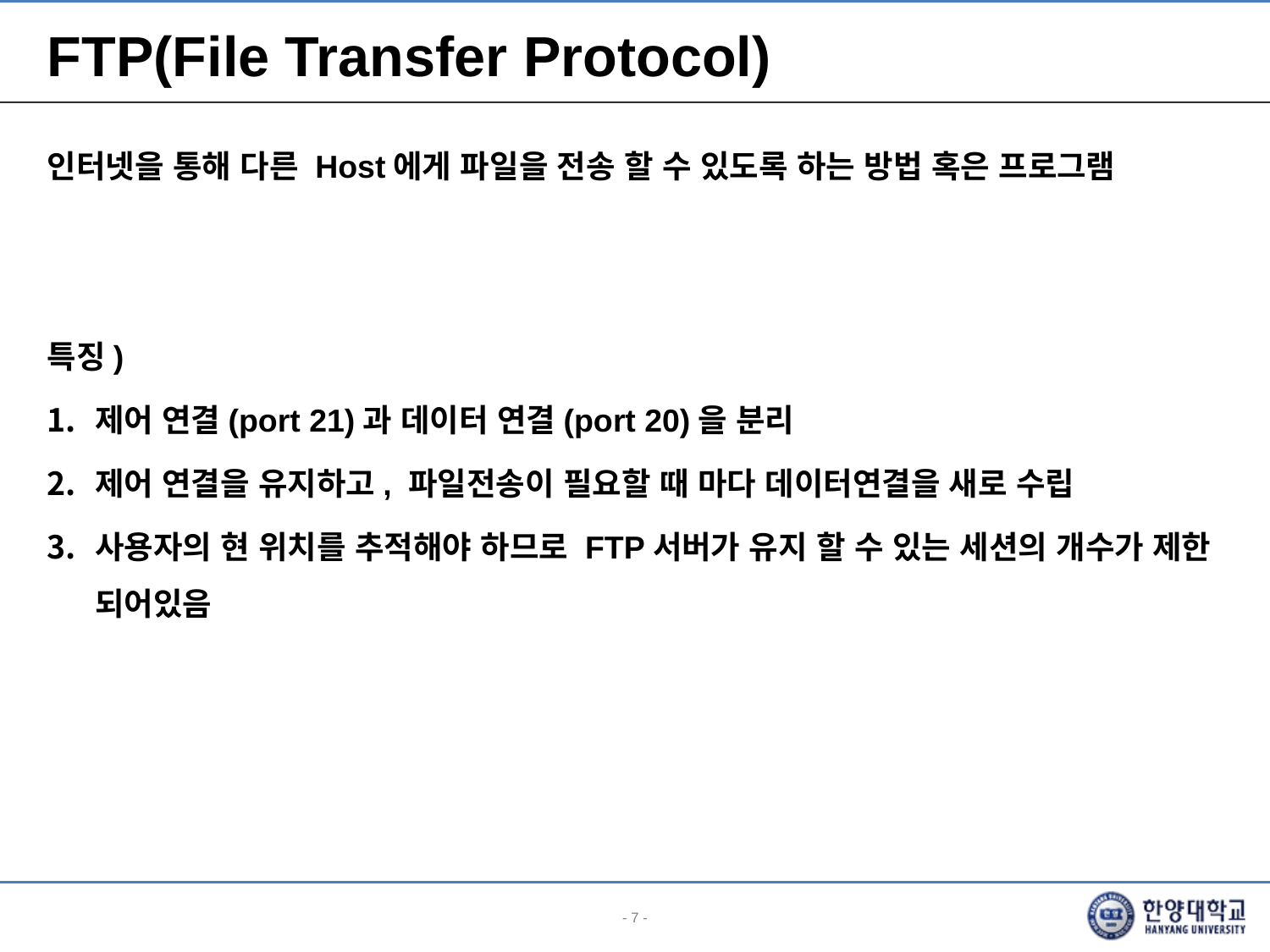

# FTP(File Transfer Protocol)
인터넷을 통해 다른 Host에게 파일을 전송 할 수 있도록 하는 방법 혹은 프로그램

특징)
제어 연결(port 21)과 데이터 연결(port 20)을 분리
제어 연결을 유지하고, 파일전송이 필요할 때 마다 데이터연결을 새로 수립
사용자의 현 위치를 추적해야 하므로 FTP서버가 유지 할 수 있는 세션의 개수가 제한 되어있음